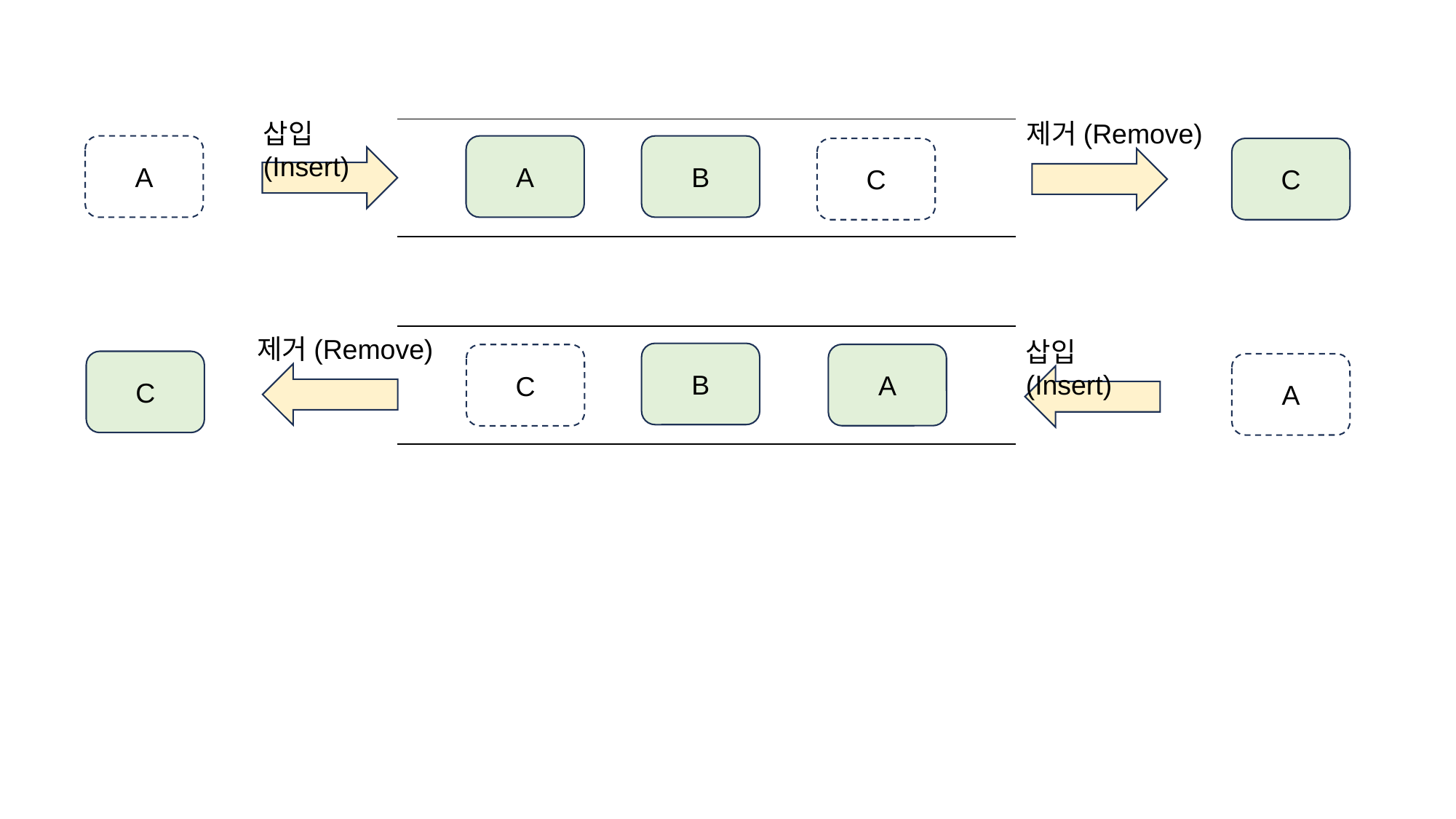

삽입(Insert)
제거(Remove)
|  |  |  |  |  |
| --- | --- | --- | --- | --- |
A
A
B
C
C

제거(Remove)
|  |  |  |  |  |
| --- | --- | --- | --- | --- |
삽입(Insert)
B
A
C
C
A